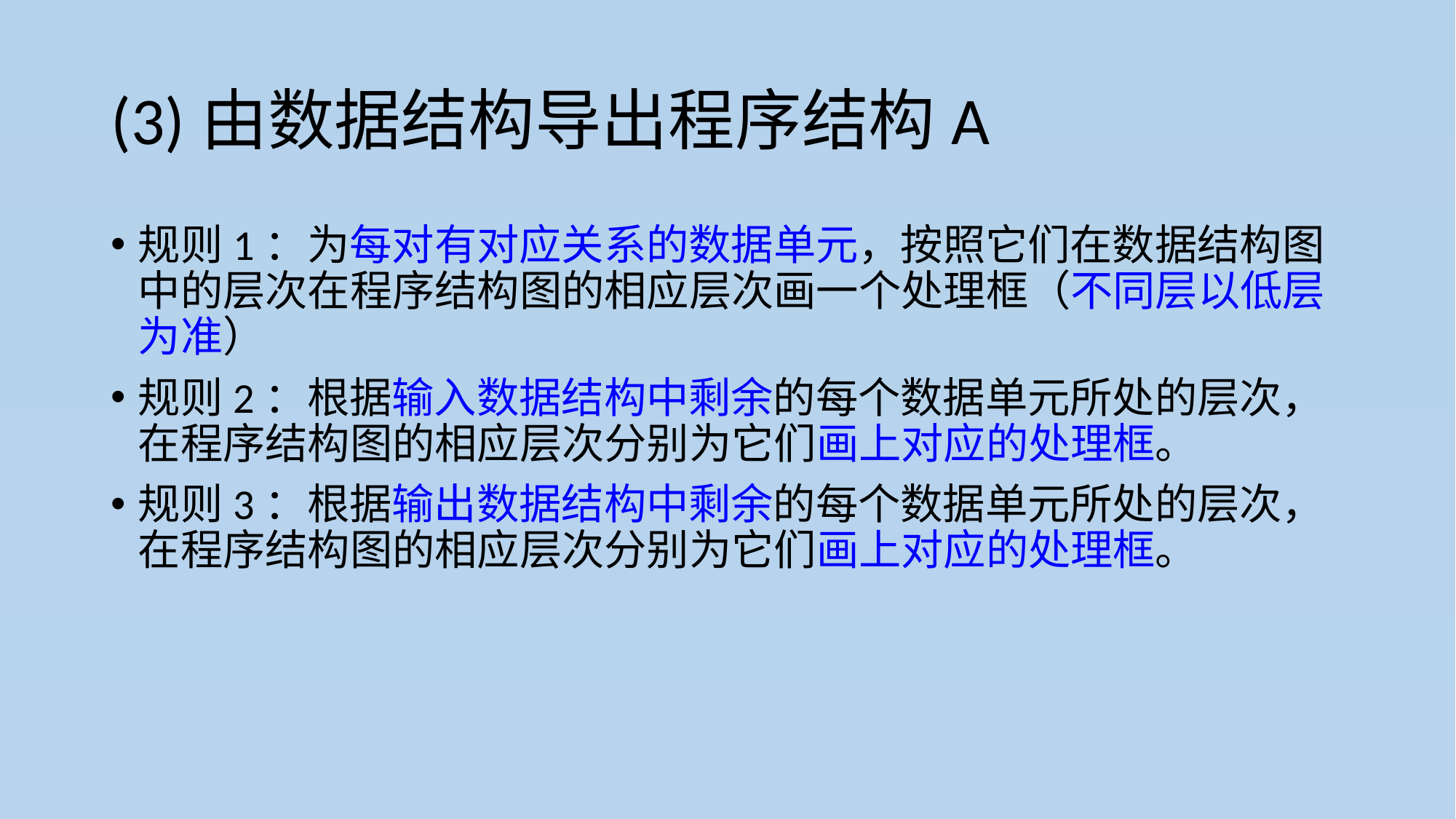

# (3)由数据结构导出程序结构A
规则1：为每对有对应关系的数据单元，按照它们在数据结构图中的层次在程序结构图的相应层次画一个处理框（不同层以低层为准）
规则2：根据输入数据结构中剩余的每个数据单元所处的层次，在程序结构图的相应层次分别为它们画上对应的处理框。
规则3：根据输出数据结构中剩余的每个数据单元所处的层次，在程序结构图的相应层次分别为它们画上对应的处理框。